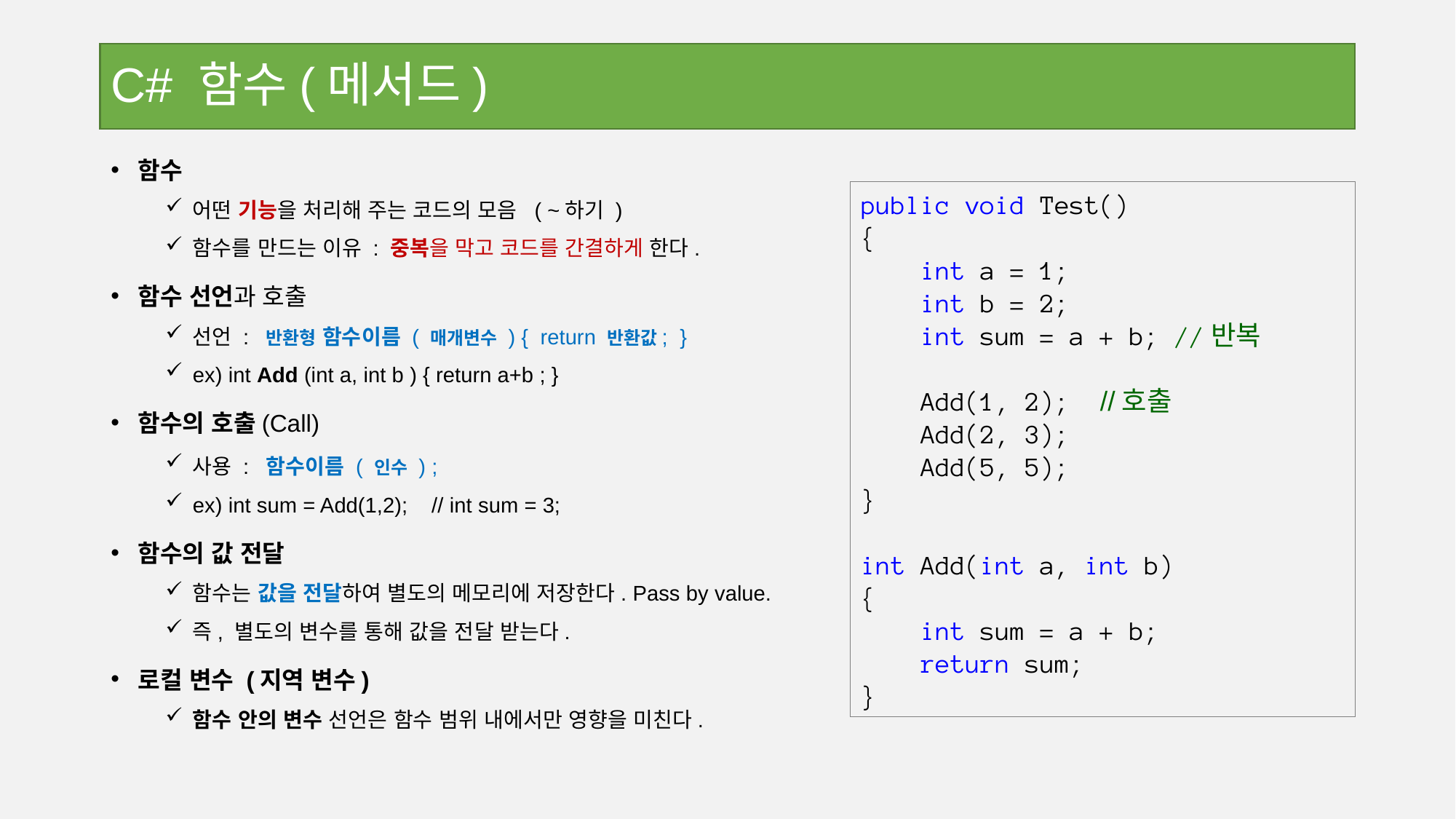

# C# 함수(메서드)
함수
어떤 기능을 처리해 주는 코드의 모음  ( ~하기 )
함수를 만드는 이유 : 중복을 막고 코드를 간결하게 한다.
함수 선언과 호출
선언 :  반환형 함수이름 ( 매개변수 ) {  return 반환값;  }
ex) int Add (int a, int b ) { return a+b ; }
함수의 호출(Call)
사용 :  함수이름 ( 인수 ) ;
ex) int sum = Add(1,2);    // int sum = 3;
함수의 값 전달
함수는 값을 전달하여 별도의 메모리에 저장한다. Pass by value.
즉, 별도의 변수를 통해 값을 전달 받는다.
로컬 변수 (지역 변수)
함수 안의 변수 선언은 함수 범위 내에서만 영향을 미친다.
public void Test()
{
    int a = 1;
    int b = 2;
    int sum = a + b; //반복

    Add(1, 2);  //호출
    Add(2, 3);
    Add(5, 5);
}

int Add(int a, int b)
{
    int sum = a + b;
    return sum;
}